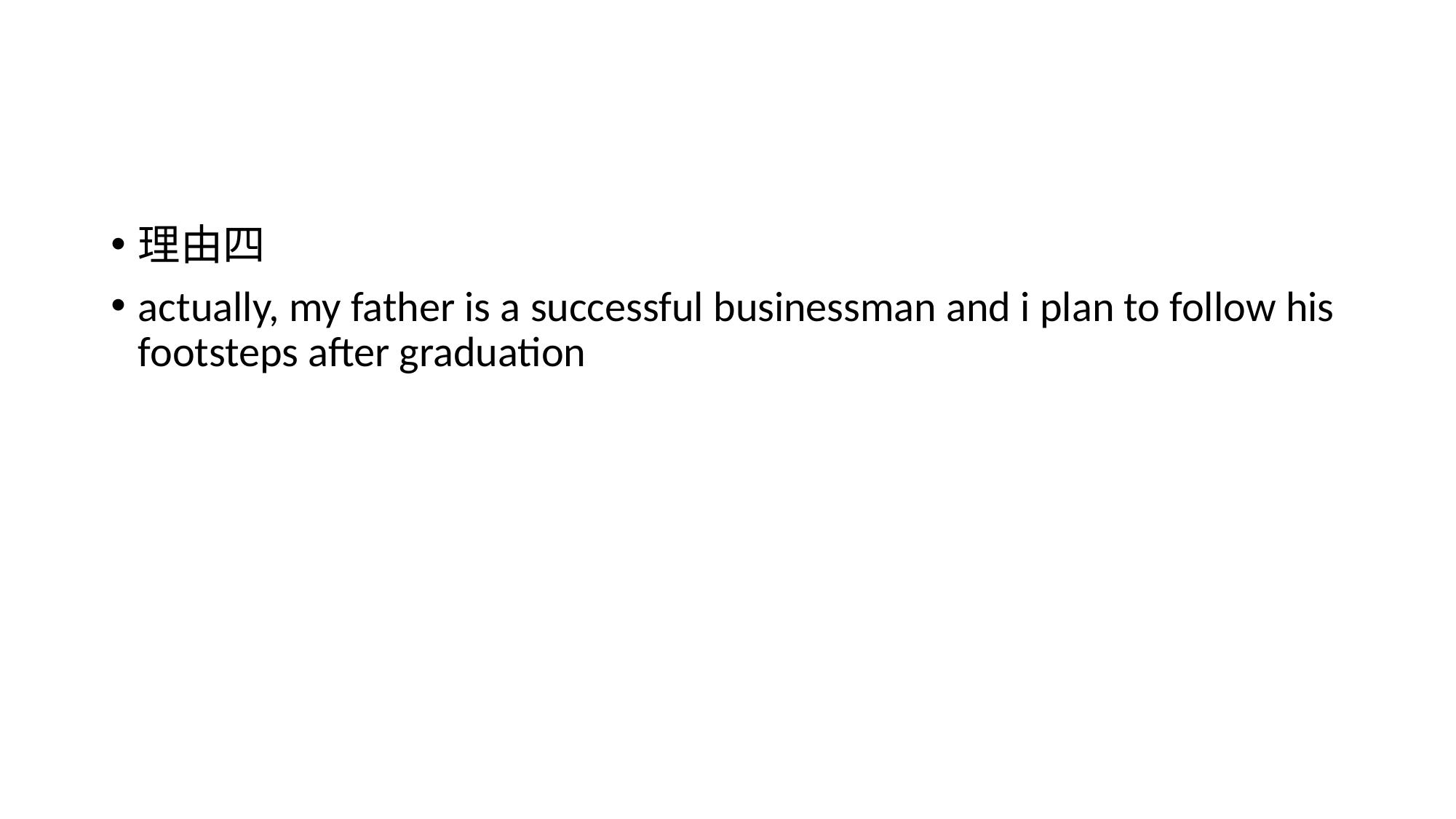

#
理由四
actually, my father is a successful businessman and i plan to follow his footsteps after graduation